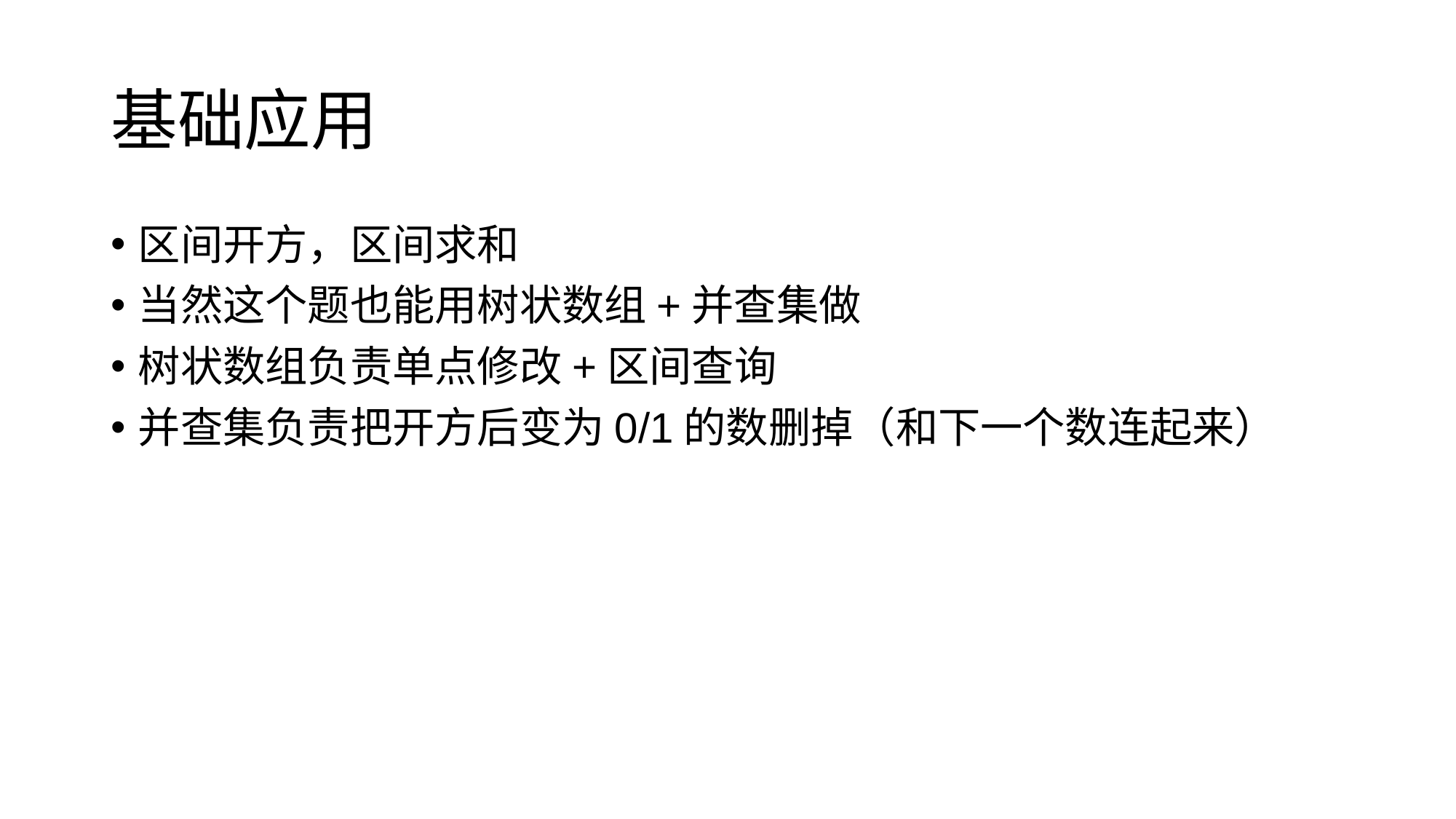

# 基础应用
区间开方，区间求和
当然这个题也能用树状数组+并查集做
树状数组负责单点修改+区间查询
并查集负责把开方后变为0/1的数删掉（和下一个数连起来）